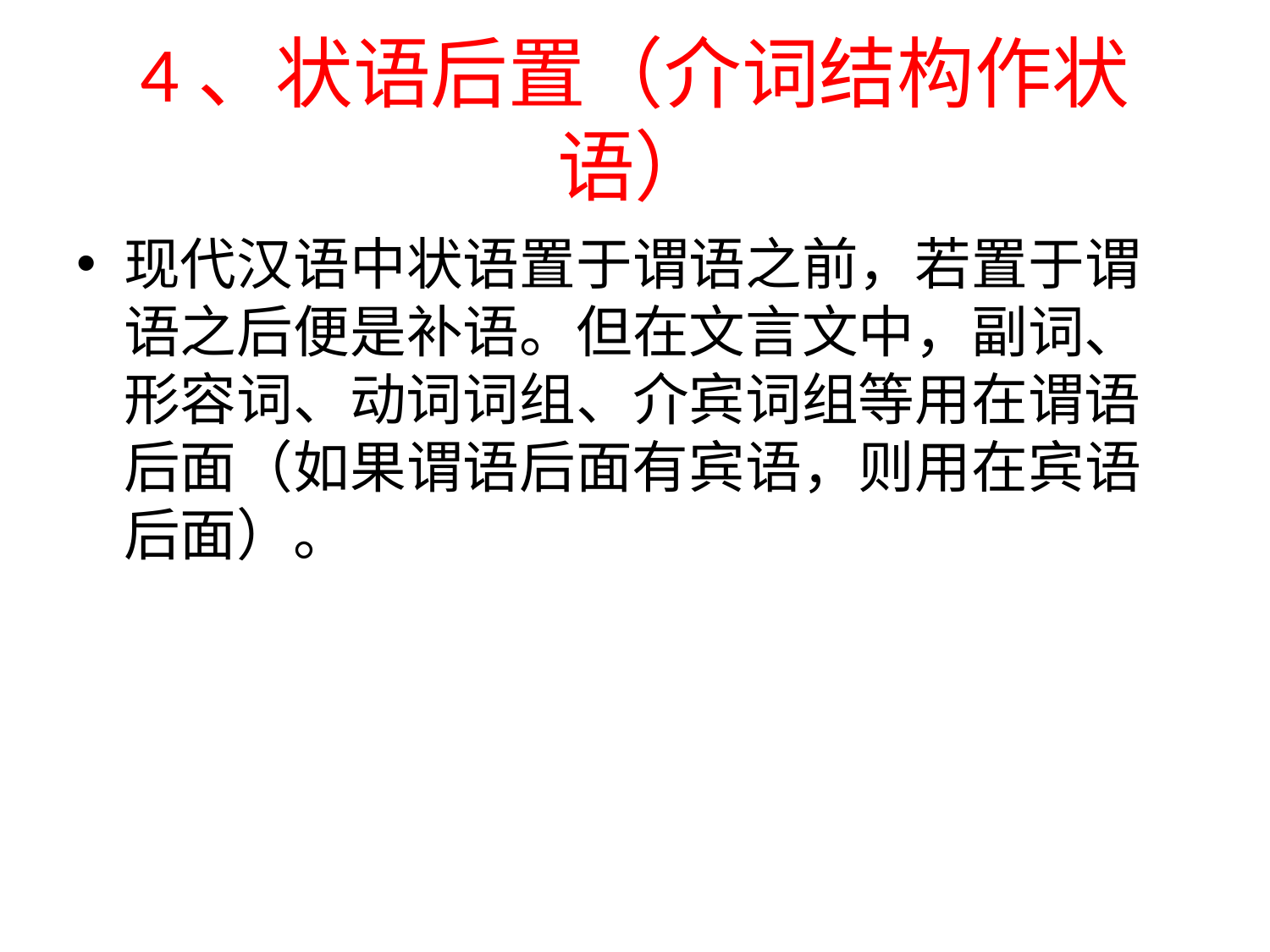

# 4、状语后置（介词结构作状语）
现代汉语中状语置于谓语之前，若置于谓语之后便是补语。但在文言文中，副词、形容词、动词词组、介宾词组等用在谓语后面（如果谓语后面有宾语，则用在宾语后面）。